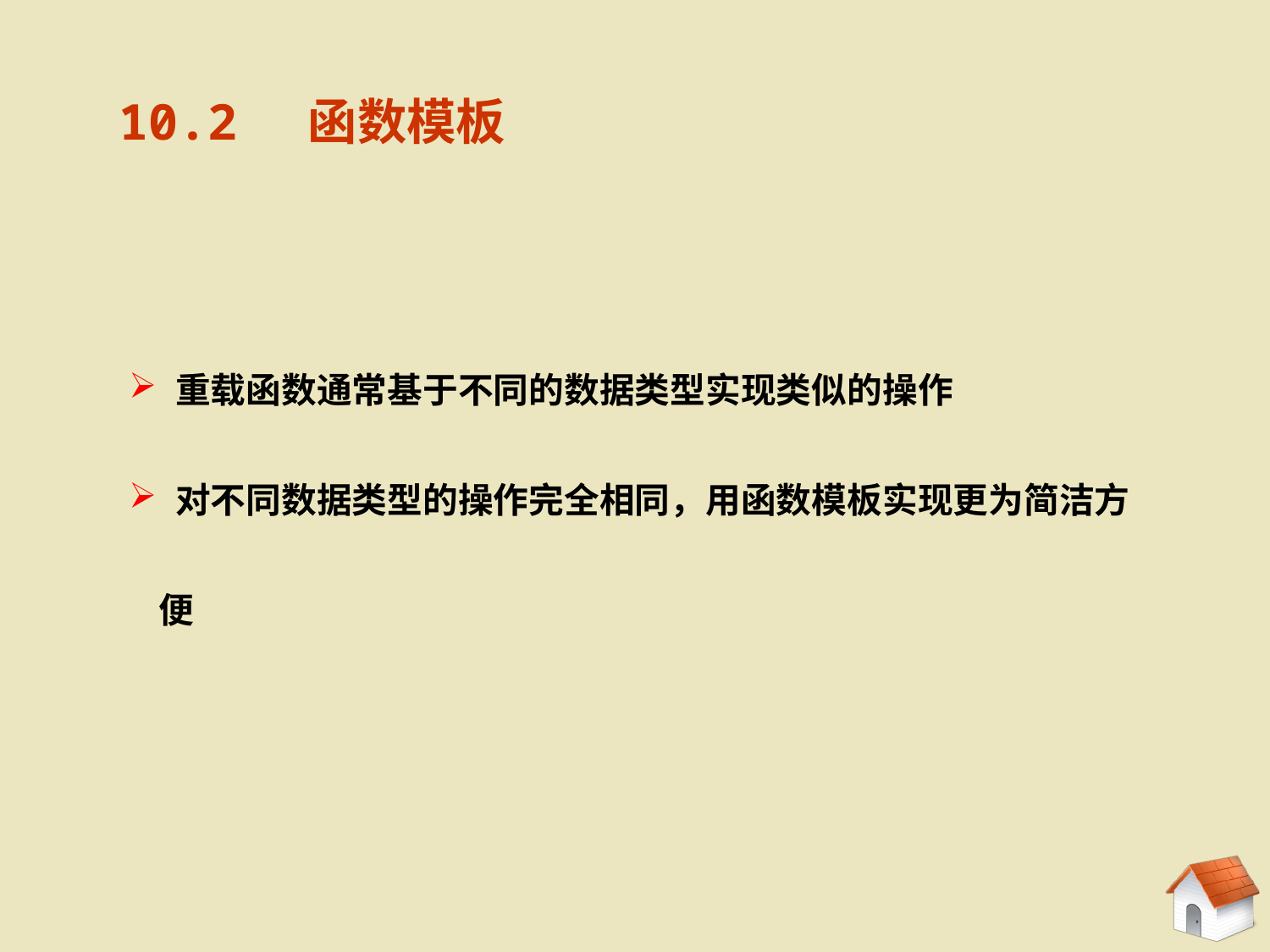

10.2  函数模板
 重载函数通常基于不同的数据类型实现类似的操作
 对不同数据类型的操作完全相同，用函数模板实现更为简洁方便